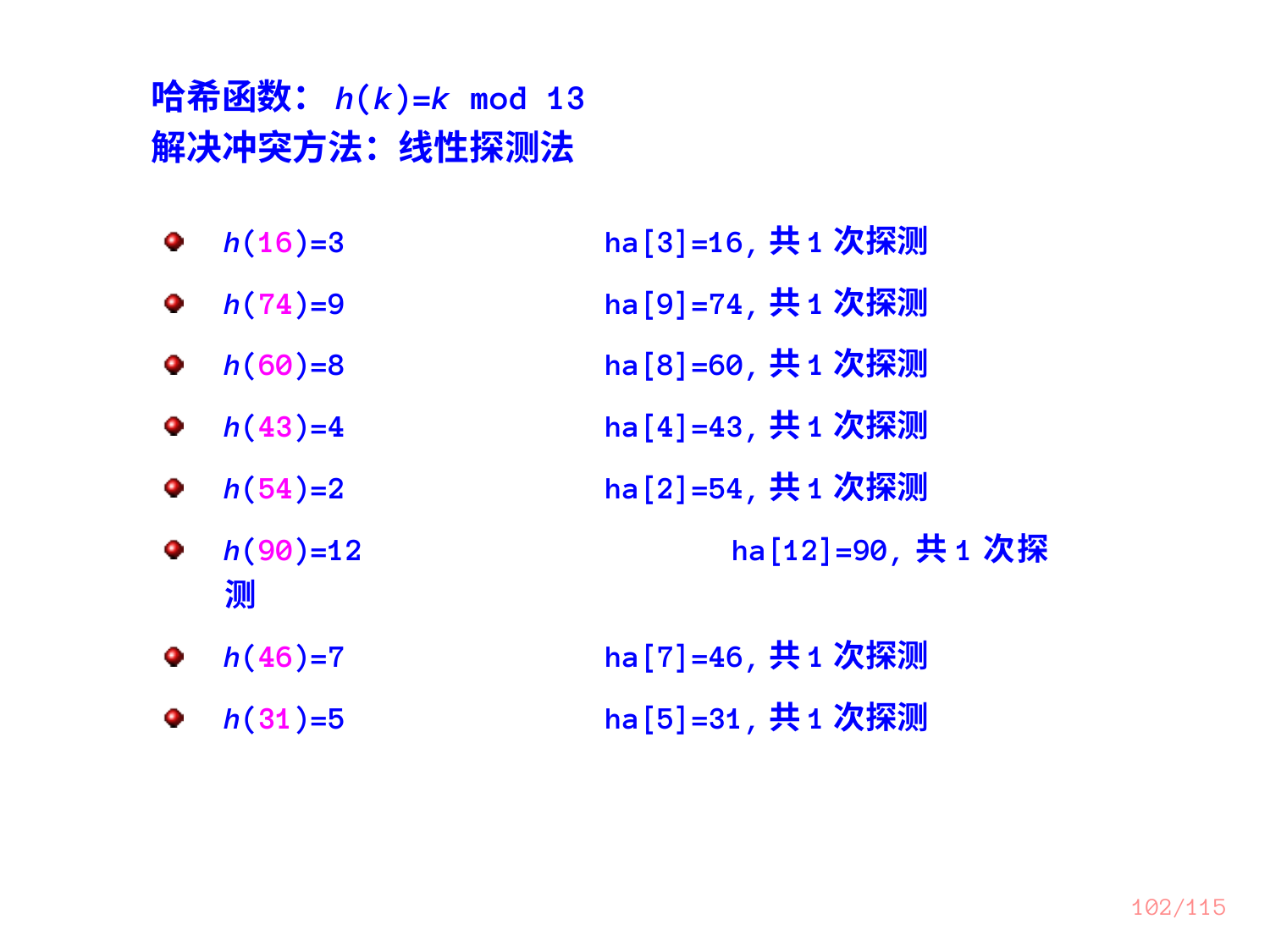

哈希函数：h(k)=k mod 13
解决冲突方法：线性探测法
h(16)=3			ha[3]=16,共1次探测
h(74)=9			ha[9]=74,共1次探测
h(60)=8			ha[8]=60,共1次探测
h(43)=4			ha[4]=43,共1次探测
h(54)=2			ha[2]=54,共1次探测
h(90)=12			ha[12]=90,共1次探测
h(46)=7			ha[7]=46,共1次探测
h(31)=5			ha[5]=31,共1次探测
102/115